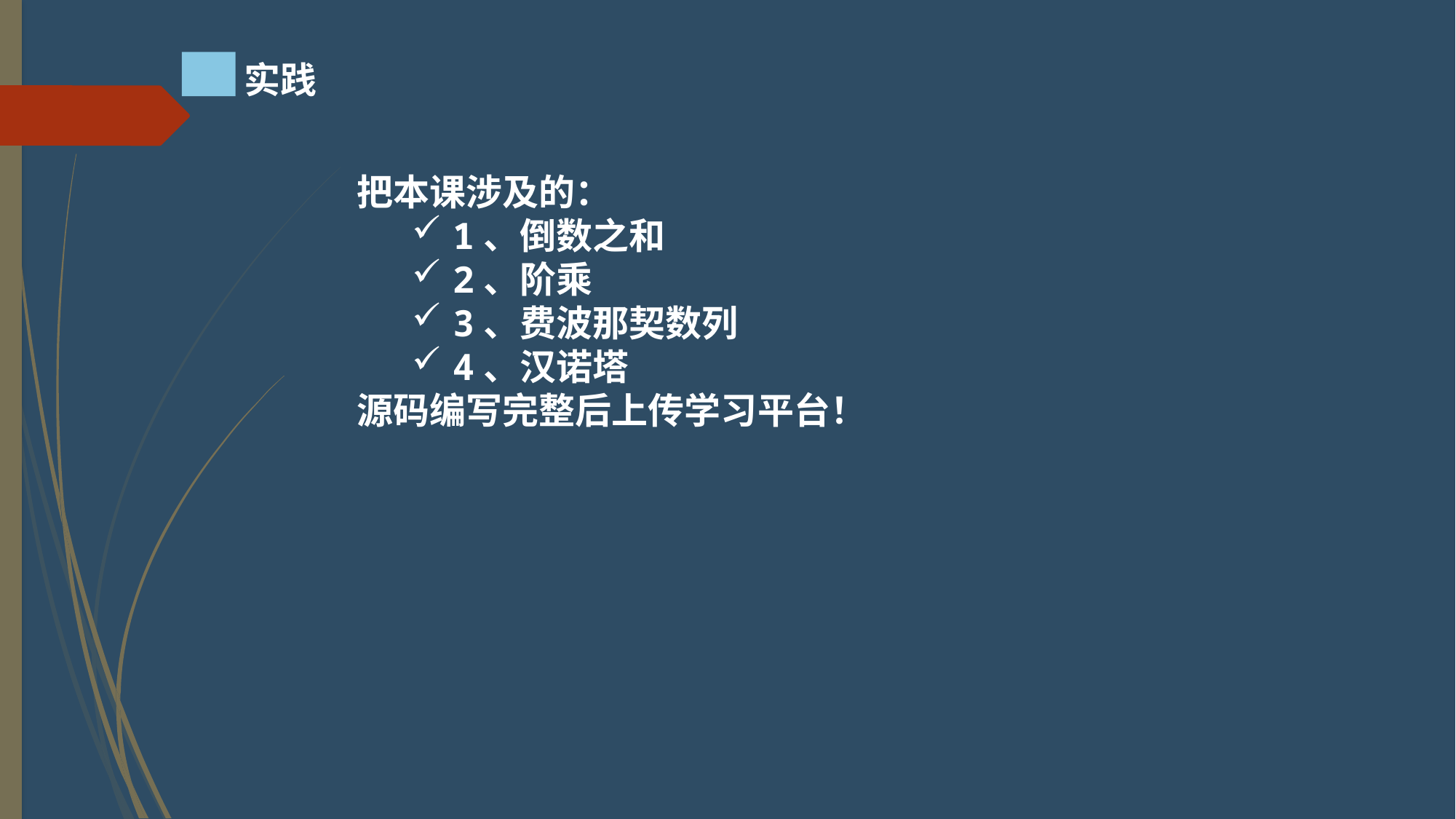

实践
把本课涉及的：
1、倒数之和
2、阶乘
3、费波那契数列
4、汉诺塔
源码编写完整后上传学习平台！